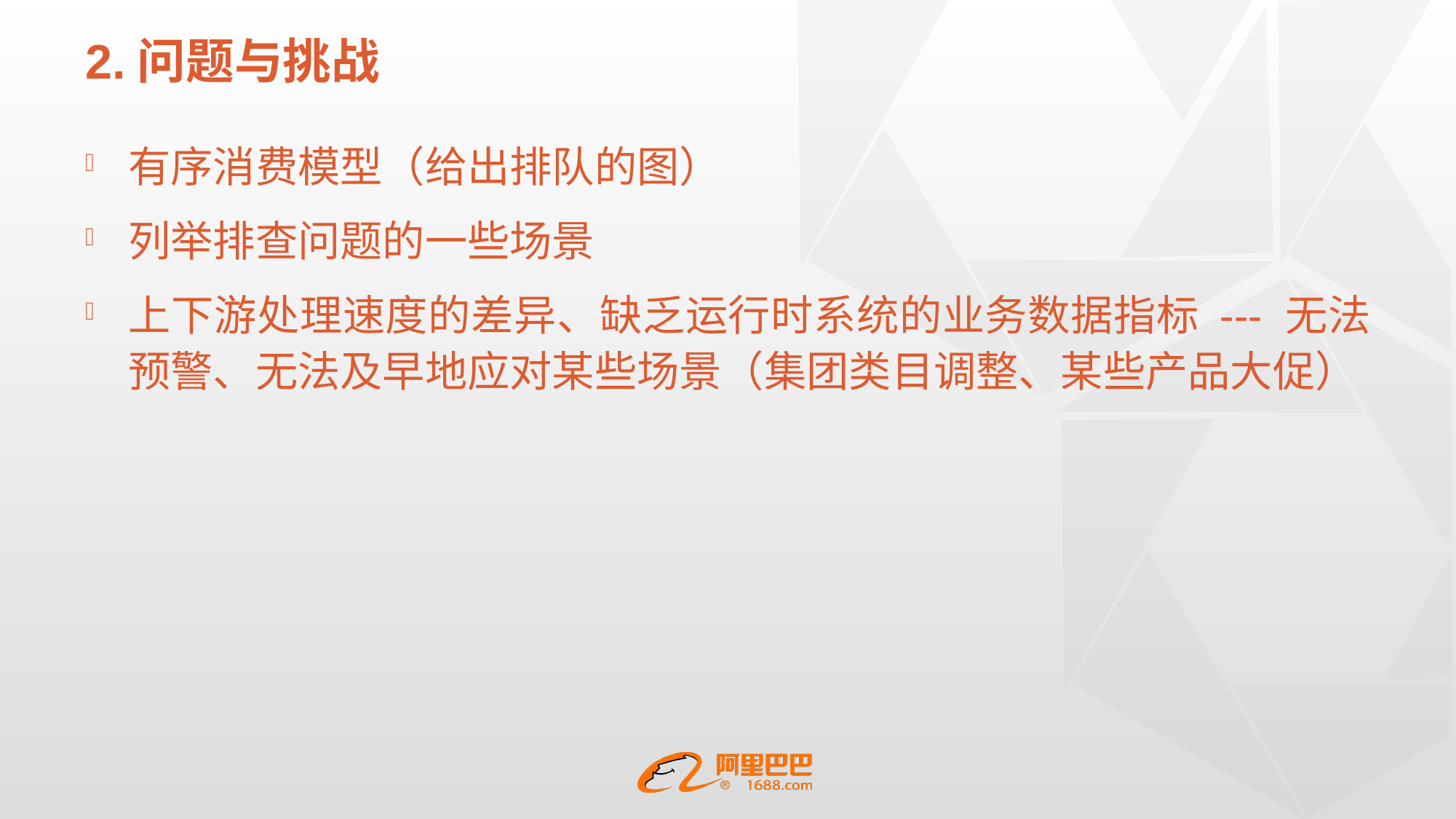

# 2.问题与挑战
有序消费模型（给出排队的图）
列举排查问题的一些场景
上下游处理速度的差异、缺乏运行时系统的业务数据指标 --- 无法预警、无法及早地应对某些场景（集团类目调整、某些产品大促）